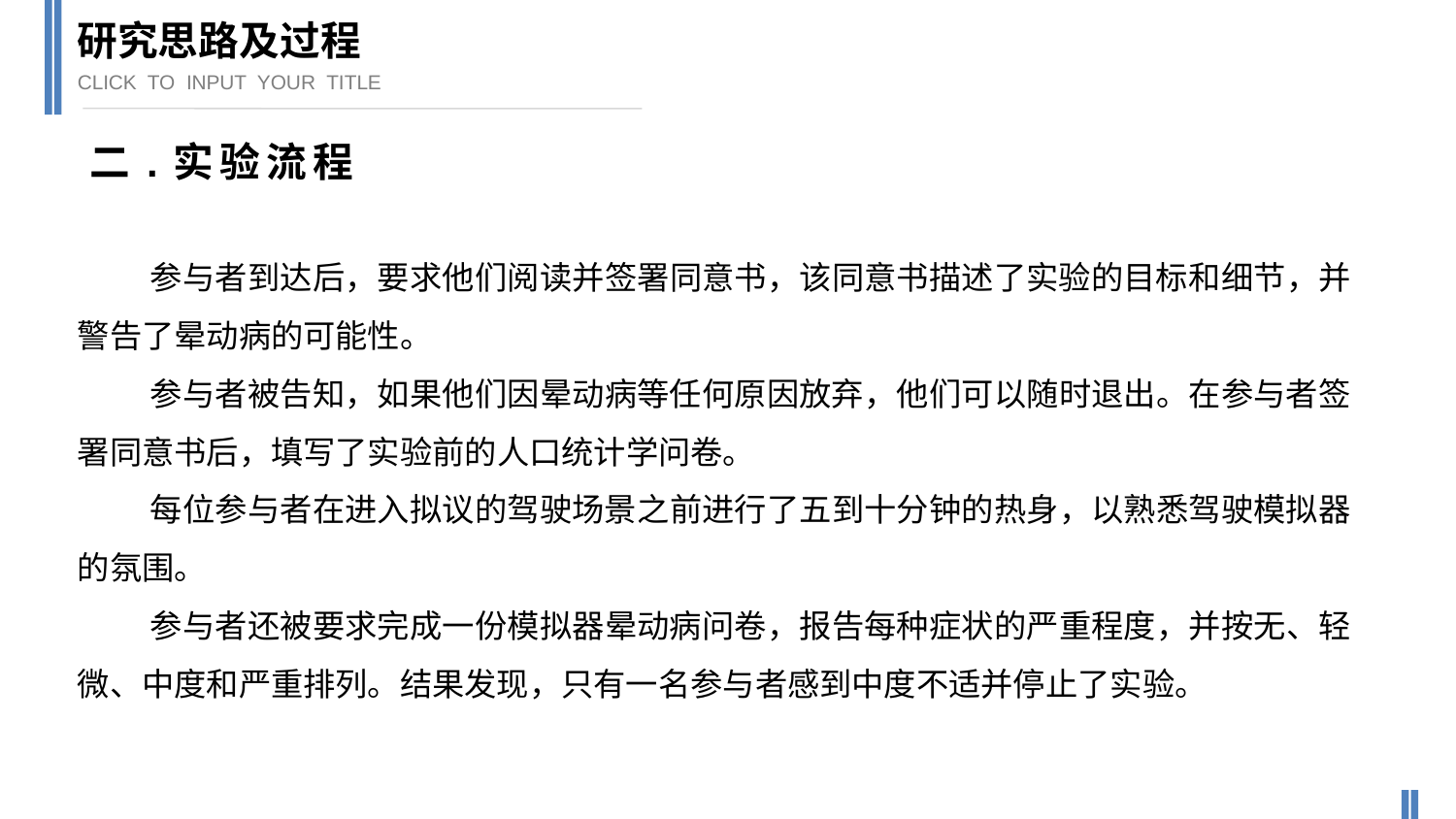

研究思路及过程
CLICK  TO  INPUT  YOUR  TITLE
二.实验流程
参与者到达后，要求他们阅读并签署同意书，该同意书描述了实验的目标和细节，并警告了晕动病的可能性。
参与者被告知，如果他们因晕动病等任何原因放弃，他们可以随时退出。在参与者签署同意书后，填写了实验前的人口统计学问卷。
每位参与者在进入拟议的驾驶场景之前进行了五到十分钟的热身，以熟悉驾驶模拟器的氛围。
参与者还被要求完成一份模拟器晕动病问卷，报告每种症状的严重程度，并按无、轻微、中度和严重排列。结果发现，只有一名参与者感到中度不适并停止了实验。